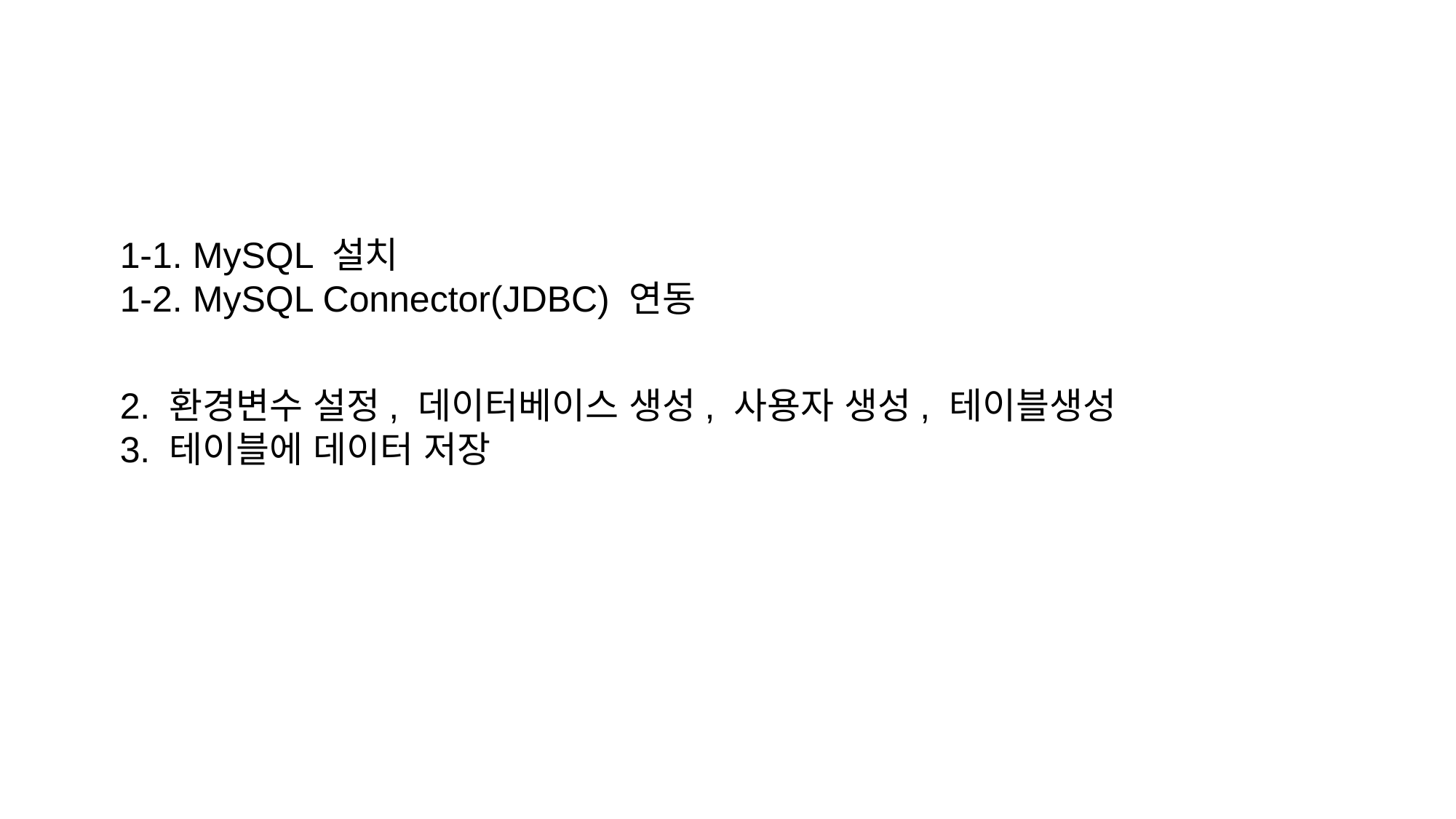

1-1. MySQL 설치
1-2. MySQL Connector(JDBC) 연동
2. 환경변수 설정, 데이터베이스 생성, 사용자 생성, 테이블생성
3. 테이블에 데이터 저장